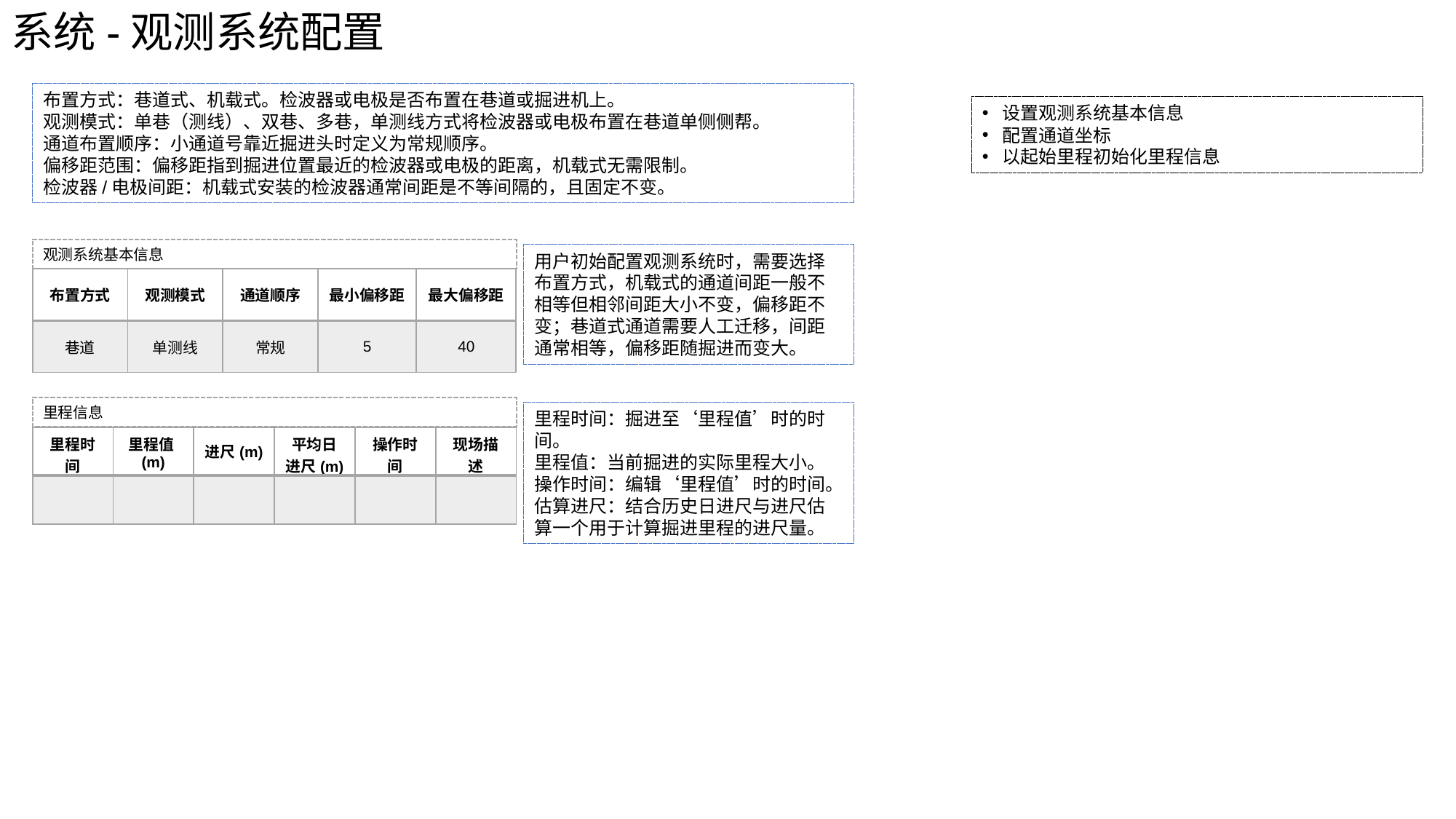

系统-观测系统配置
布置方式：巷道式、机载式。检波器或电极是否布置在巷道或掘进机上。
观测模式：单巷（测线）、双巷、多巷，单测线方式将检波器或电极布置在巷道单侧侧帮。
通道布置顺序：小通道号靠近掘进头时定义为常规顺序。
偏移距范围：偏移距指到掘进位置最近的检波器或电极的距离，机载式无需限制。
检波器/电极间距：机载式安装的检波器通常间距是不等间隔的，且固定不变。
设置观测系统基本信息
配置通道坐标
以起始里程初始化里程信息
观测系统基本信息
用户初始配置观测系统时，需要选择布置方式，机载式的通道间距一般不相等但相邻间距大小不变，偏移距不变；巷道式通道需要人工迁移，间距通常相等，偏移距随掘进而变大。
| 布置方式 | 观测模式 | 通道顺序 | 最小偏移距 | 最大偏移距 |
| --- | --- | --- | --- | --- |
| 巷道 | 单测线 | 常规 | 5 | 40 |
里程信息
里程时间：掘进至‘里程值’时的时间。
里程值：当前掘进的实际里程大小。
操作时间：编辑‘里程值’时的时间。
估算进尺：结合历史日进尺与进尺估算一个用于计算掘进里程的进尺量。
| 里程时间 | 里程值(m) | 进尺(m) | 平均日进尺(m) | 操作时间 | 现场描述 |
| --- | --- | --- | --- | --- | --- |
|  |  |  |  |  |  |